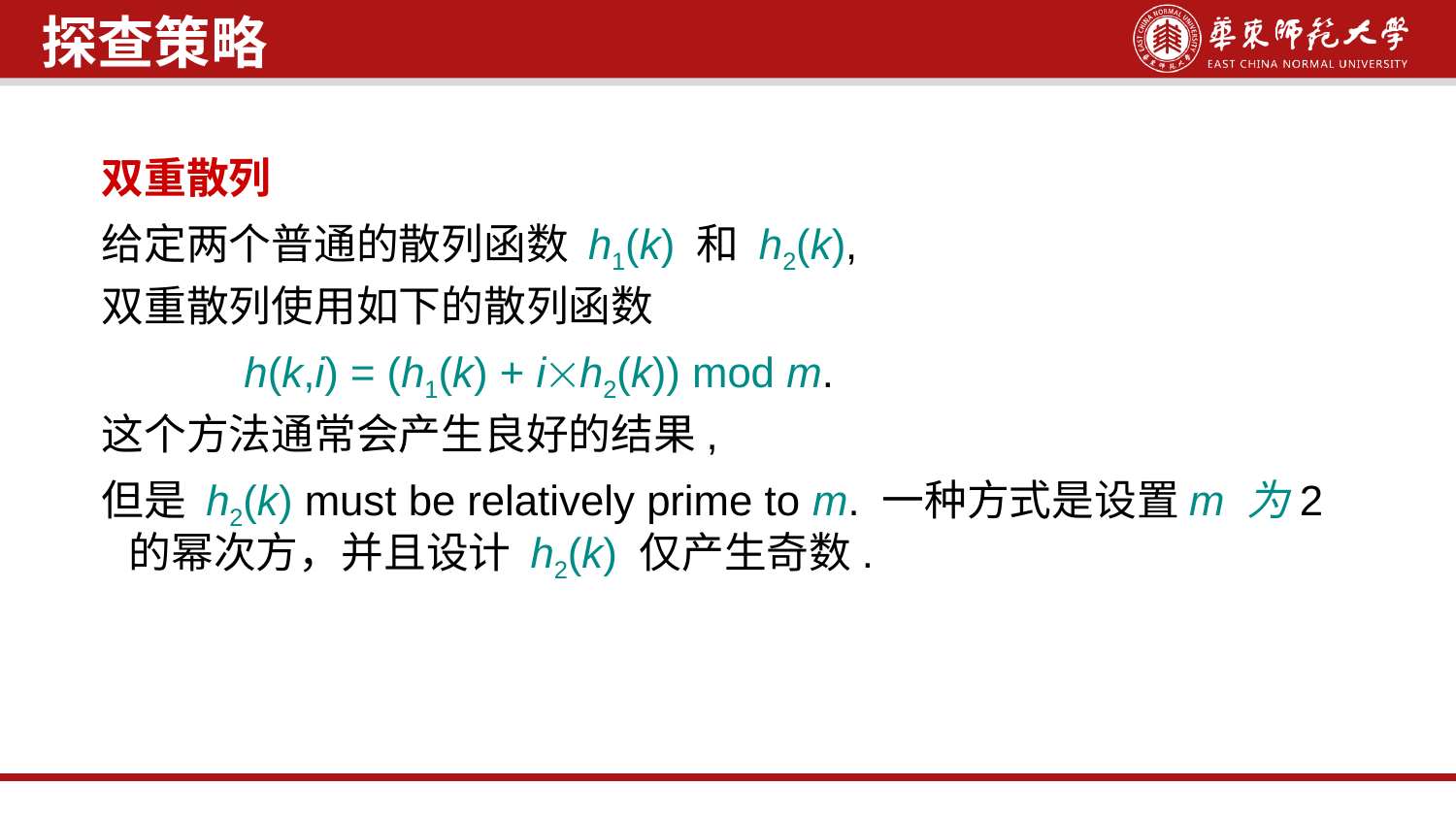

探查策略
双重散列
给定两个普通的散列函数 h1(k) 和 h2(k),
双重散列使用如下的散列函数
            h(k,i) = (h1(k) + i×h2(k)) mod m.
这个方法通常会产生良好的结果,
但是 h2(k) must be relatively prime to m. 一种方式是设置m 为2的幂次方，并且设计 h2(k) 仅产生奇数.